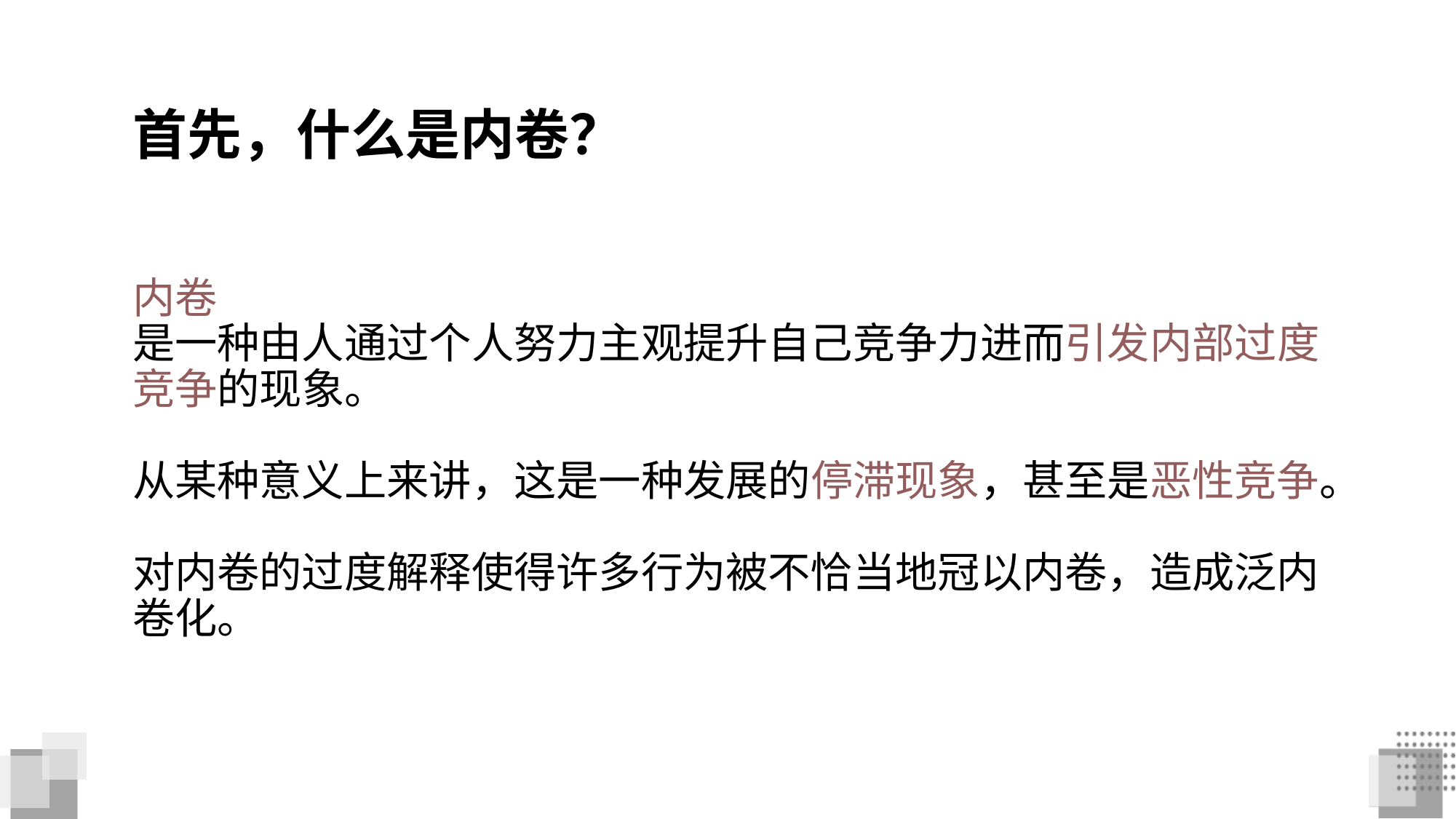

首先，什么是内卷？
内卷
是一种由人通过个人努力主观提升自己竞争力进而引发内部过度竞争的现象。

从某种意义上来讲，这是一种发展的停滞现象，甚至是恶性竞争。

对内卷的过度解释使得许多行为被不恰当地冠以内卷，造成泛内卷化。